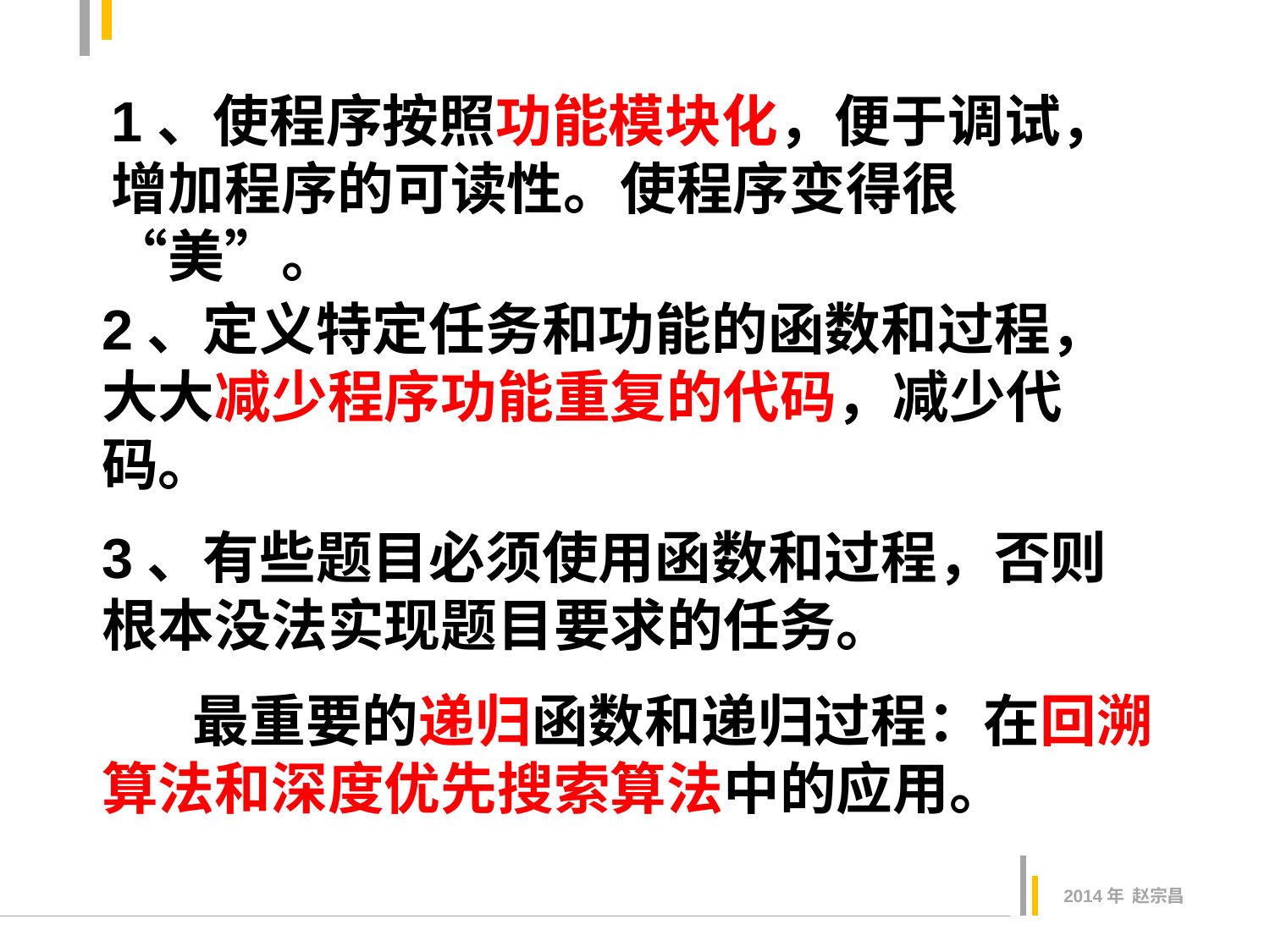

1、使程序按照功能模块化，便于调试，增加程序的可读性。使程序变得很“美”。
2、定义特定任务和功能的函数和过程，大大减少程序功能重复的代码，减少代码。
3、有些题目必须使用函数和过程，否则根本没法实现题目要求的任务。
      最重要的递归函数和递归过程：在回溯算法和深度优先搜索算法中的应用。